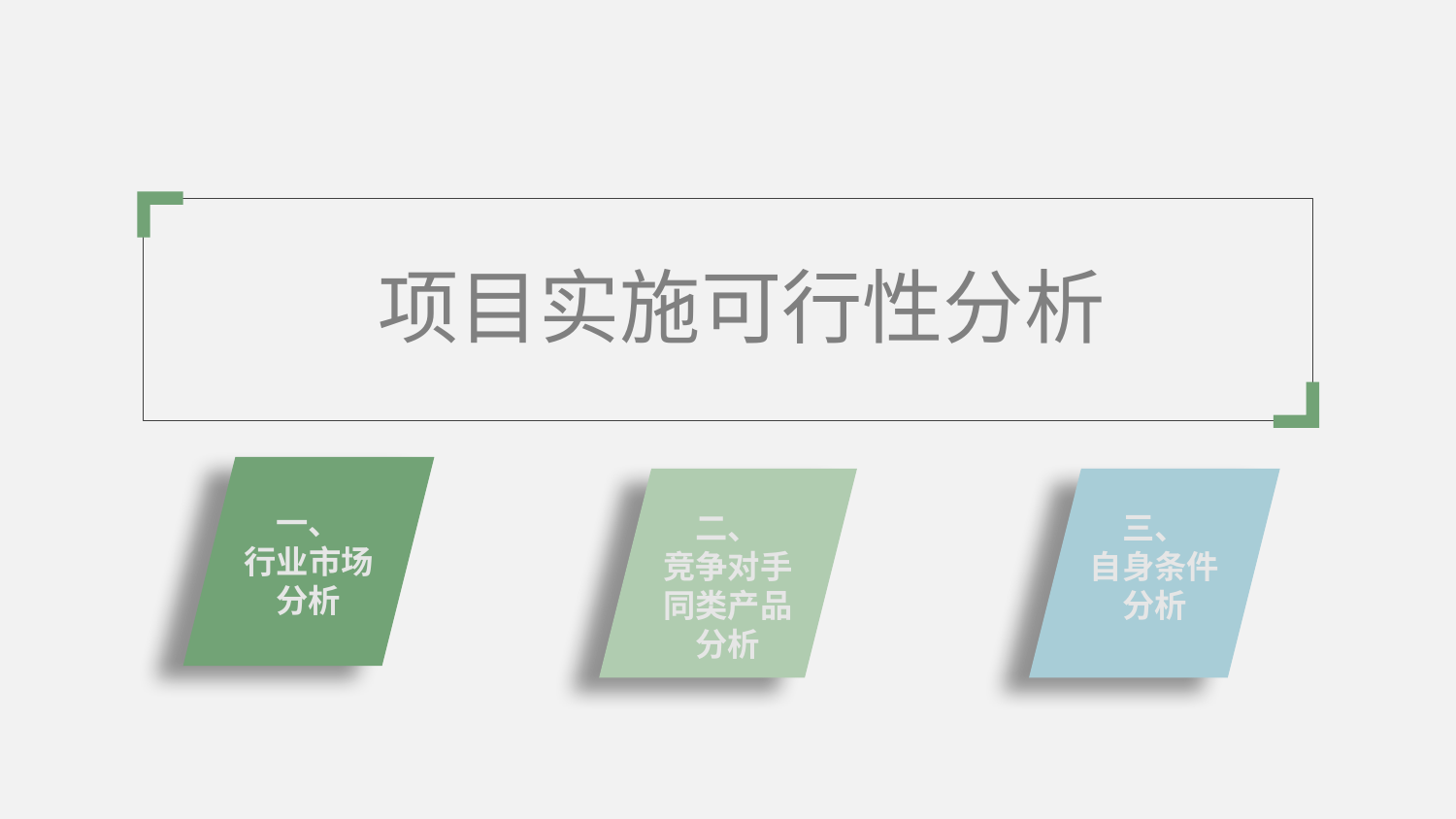

项目实施可行性分析

二、
竞争对手
同类产品
分析
一、
行业市场分析
三、
自身条件分析